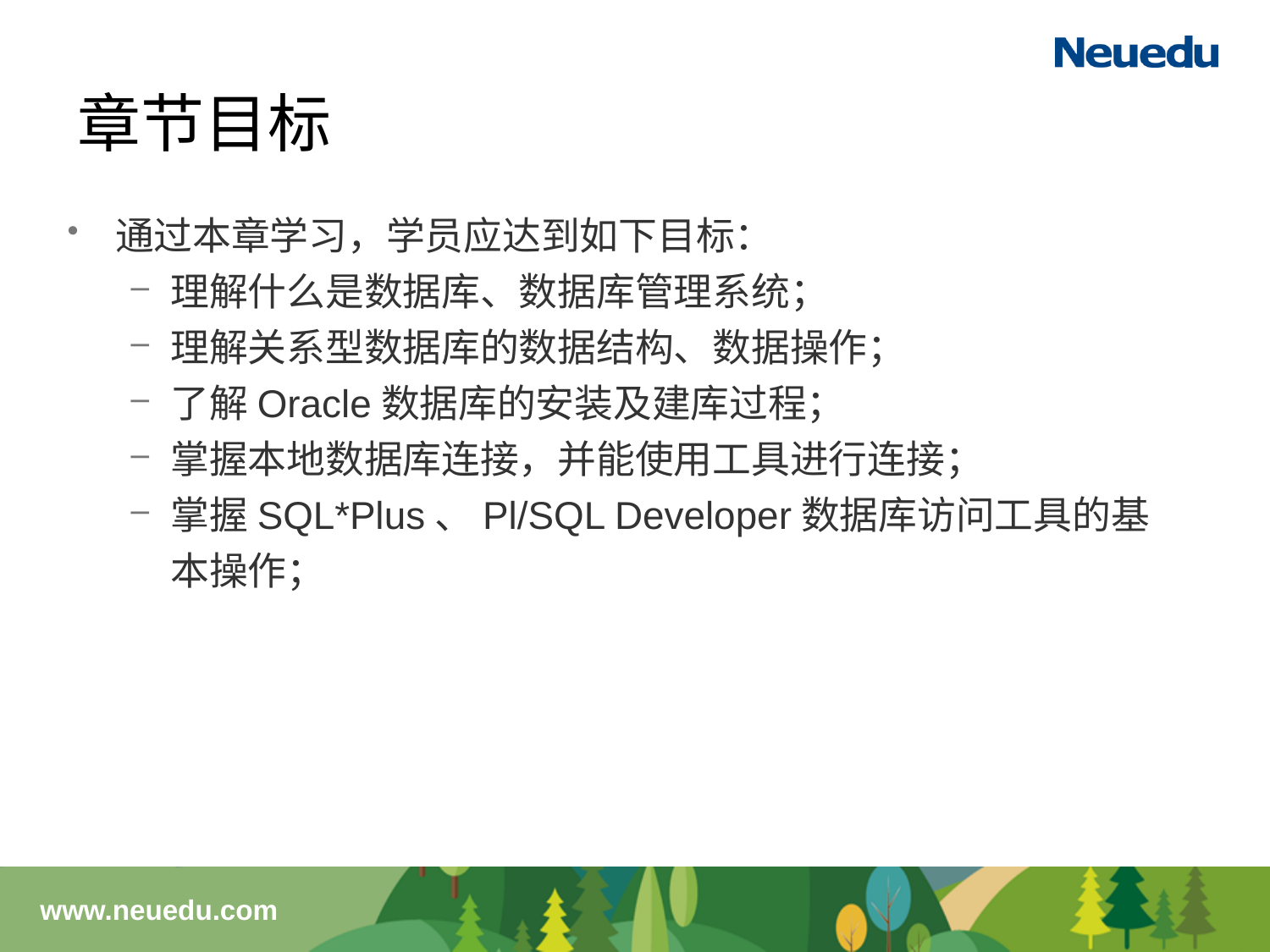

章节目标
通过本章学习，学员应达到如下目标：
理解什么是数据库、数据库管理系统；
理解关系型数据库的数据结构、数据操作；
了解Oracle数据库的安装及建库过程；
掌握本地数据库连接，并能使用工具进行连接；
掌握SQL*Plus、Pl/SQL Developer数据库访问工具的基本操作；